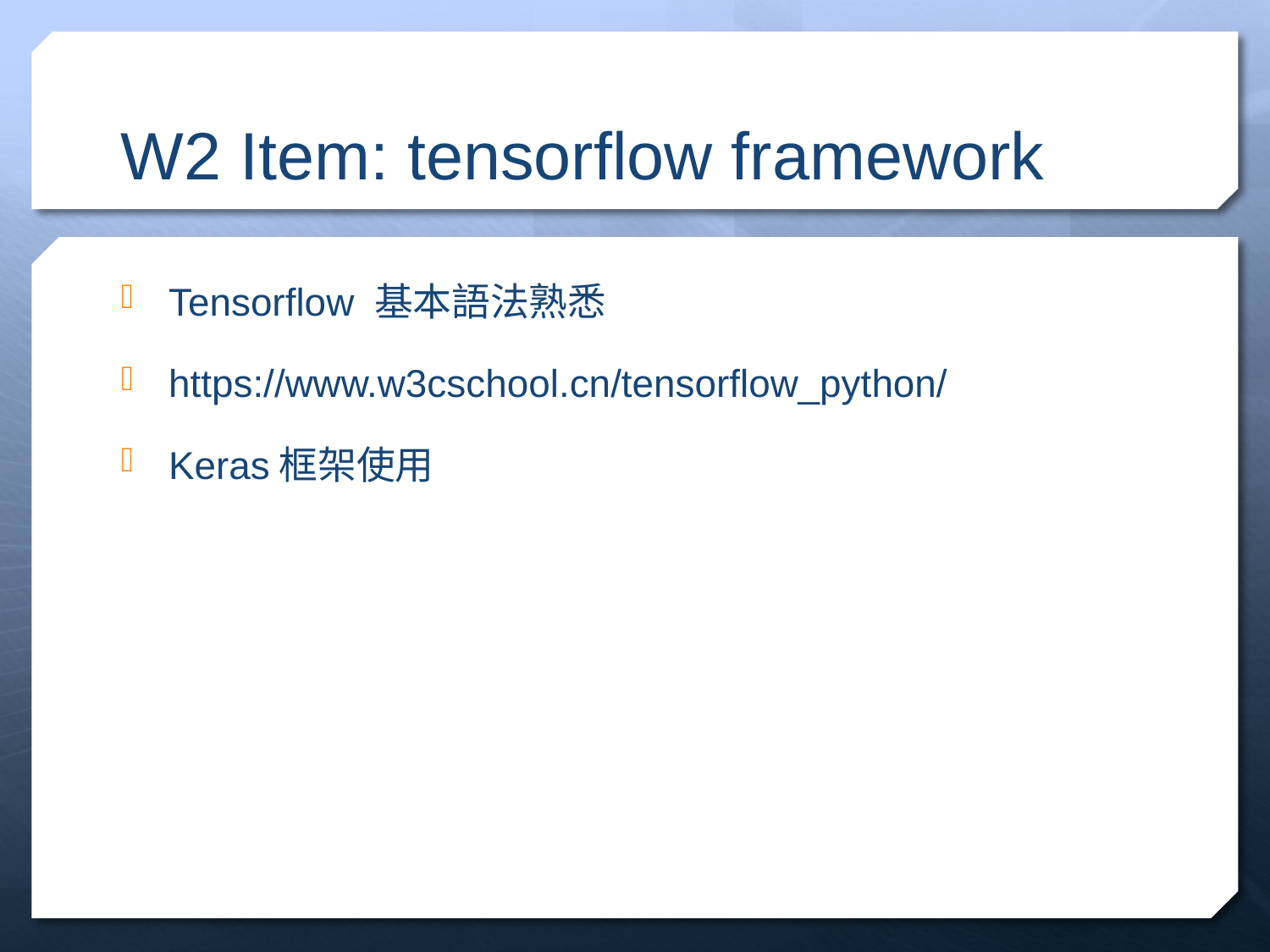

# W2 Item: tensorflow framework
Tensorflow 基本語法熟悉
https://www.w3cschool.cn/tensorflow_python/
Keras框架使用